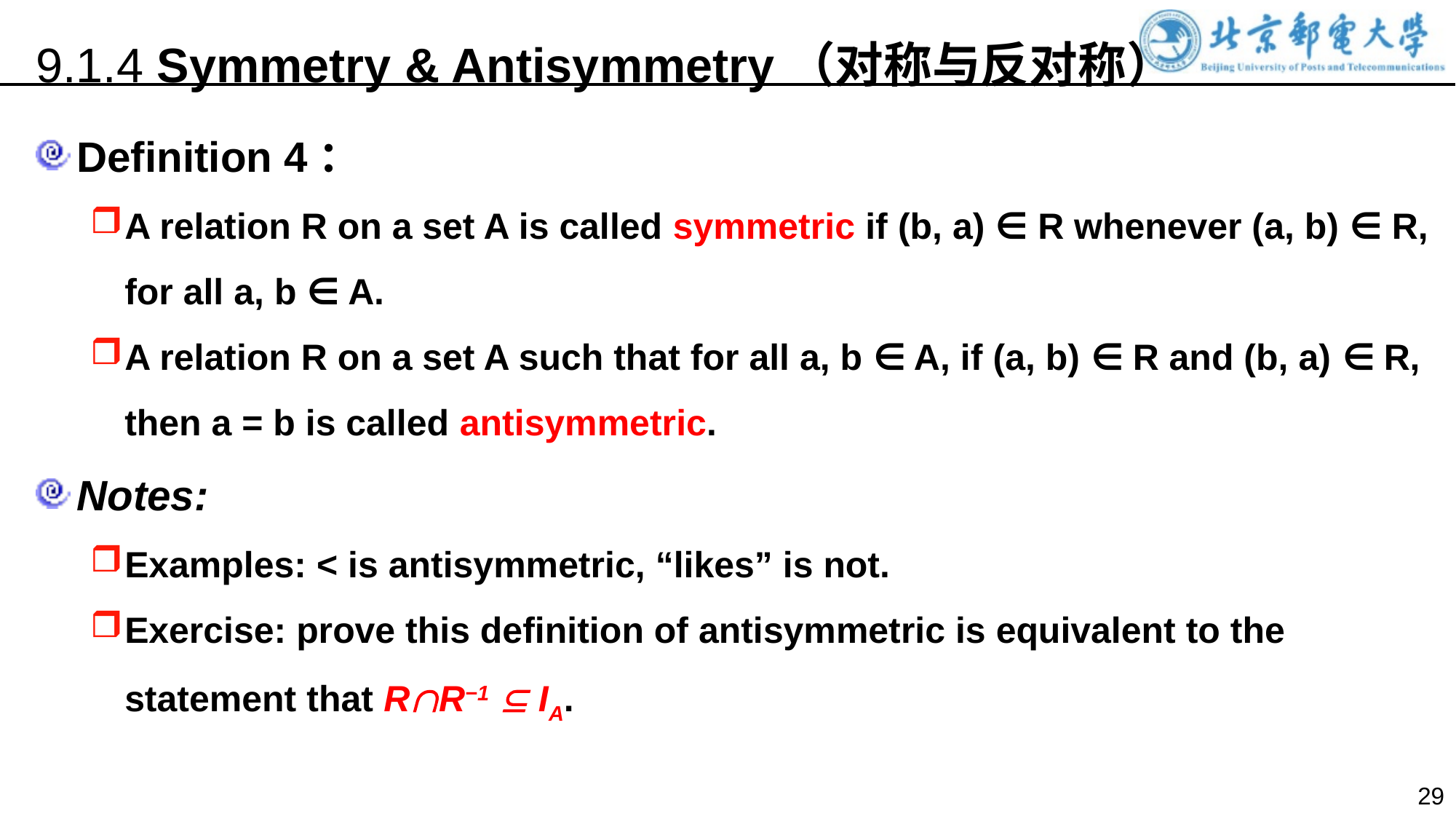

9.1.4 Symmetry & Antisymmetry（对称与反对称）
Definition 4：
A relation R on a set A is called symmetric if (b, a) ∈ R whenever (a, b) ∈ R, for all a, b ∈ A.
A relation R on a set A such that for all a, b ∈ A, if (a, b) ∈ R and (b, a) ∈ R, then a = b is called antisymmetric.
Notes:
Examples: < is antisymmetric, “likes” is not.
Exercise: prove this definition of antisymmetric is equivalent to the statement that R∩R−1 ⊆ IA.